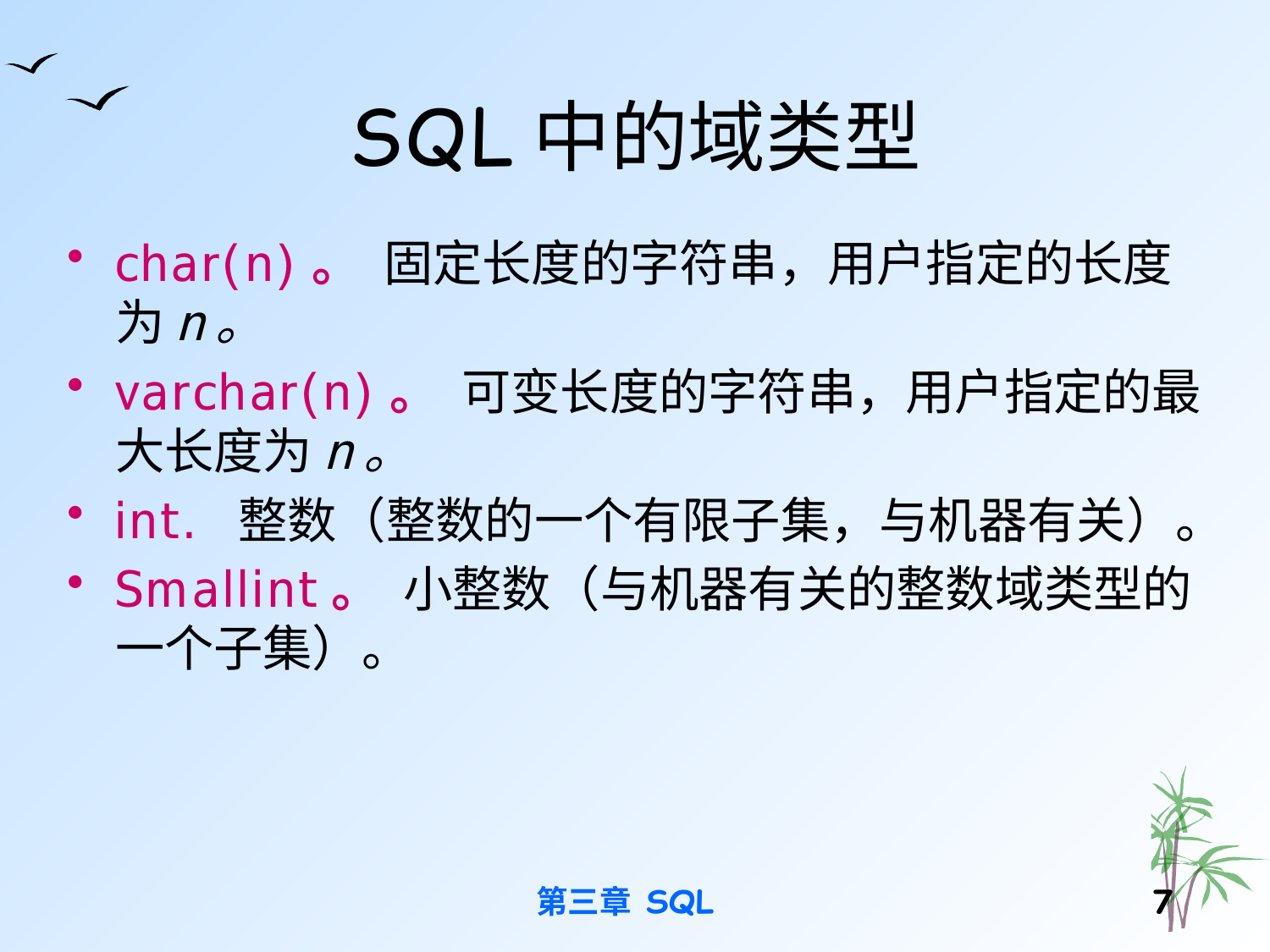

# SQL中的域类型
char(n)。  固定长度的字符串，用户指定的长度为n。
varchar(n)。  可变长度的字符串，用户指定的最大长度为n。
int.  整数（整数的一个有限子集，与机器有关）。
Smallint。  小整数（与机器有关的整数域类型的一个子集）。

第三章 SQL
7